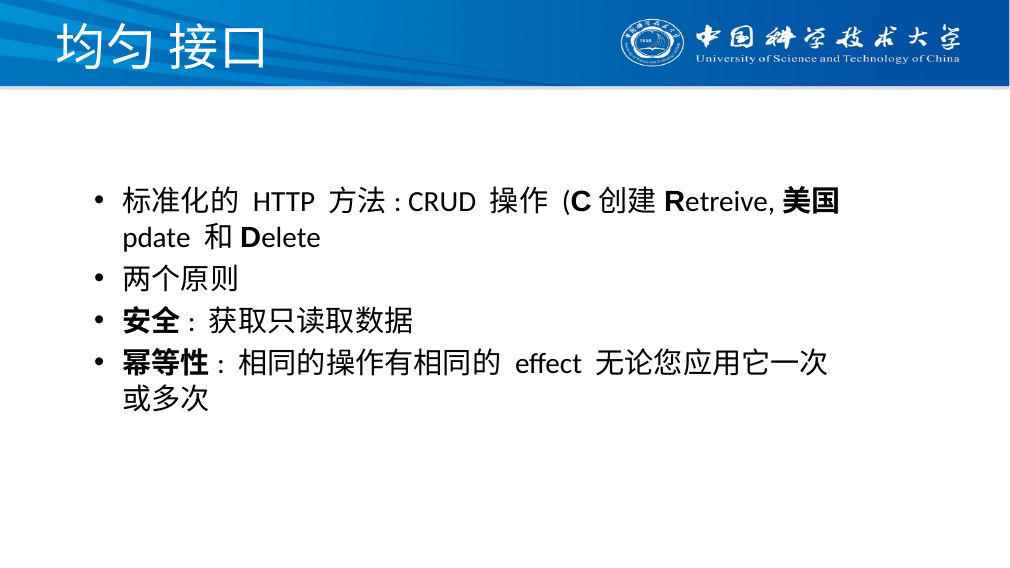

# 均匀 接口
标准化的 HTTP 方法: CRUD 操作 (C创建Retreive,美国pdate 和Delete
两个原则
安全: 获取只读取数据
幂等性: 相同的操作有相同的 eﬀect 无论您应用它一次或多次